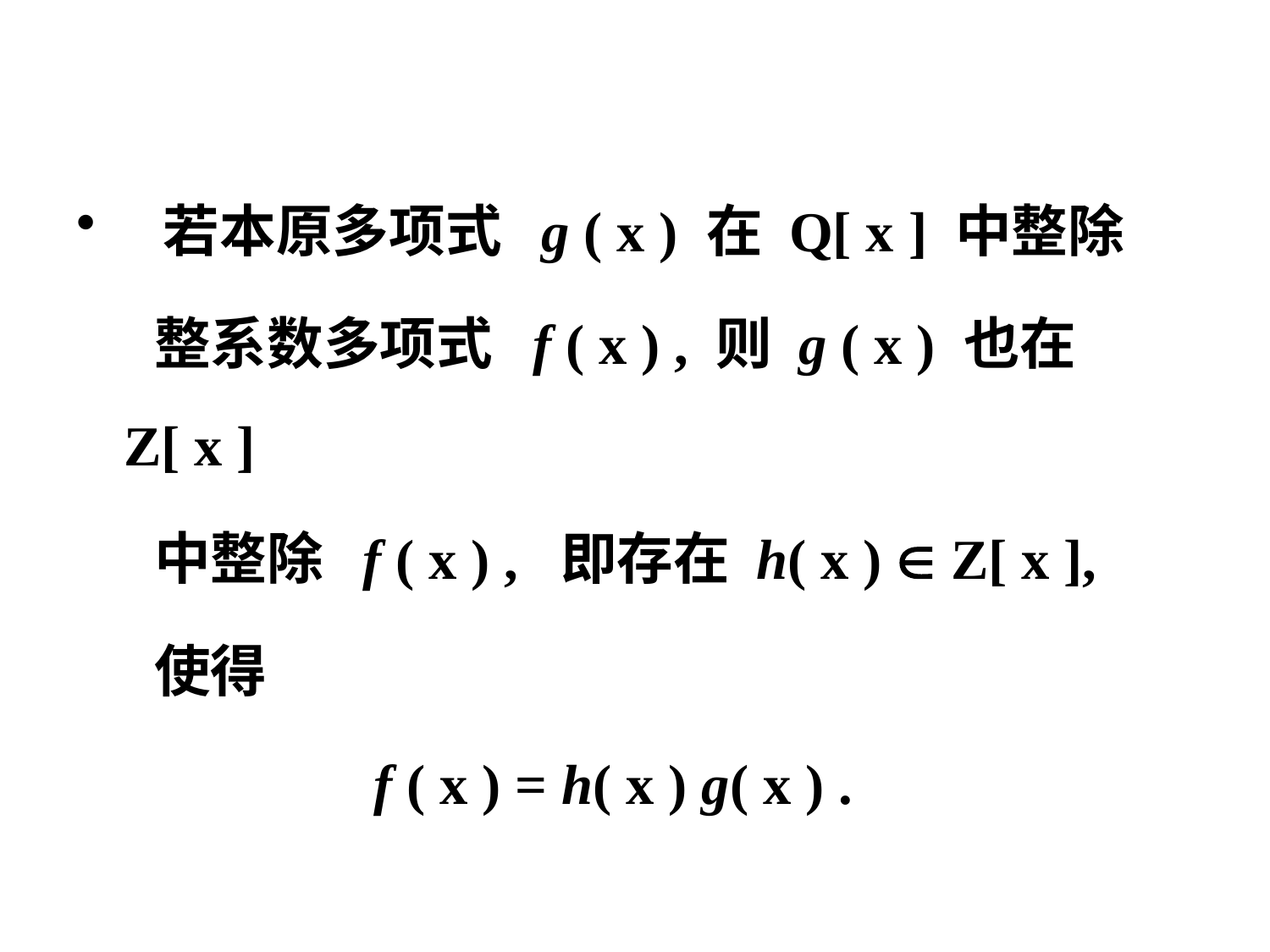

若本原多项式  g ( x ) 在 Q[ x ] 中整除
     整系数多项式  f ( x ) , 则 g ( x ) 也在 Z[ x ]
     中整除  f ( x ) ,  即存在 h( x ) ∈ Z[ x ],
     使得
                     f ( x ) = h( x ) g( x ) .